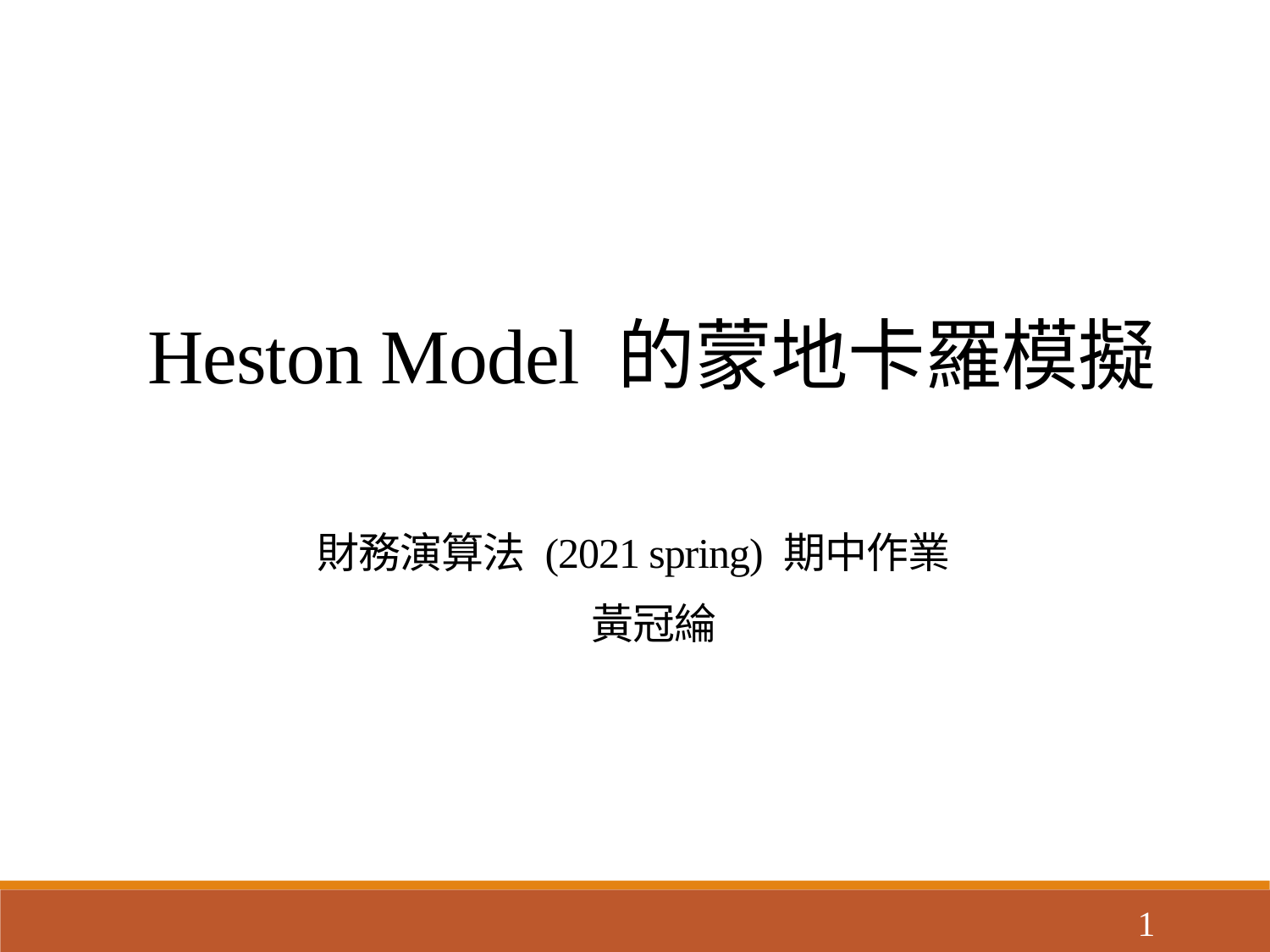

Heston Model 的蒙地卡羅模擬
財務演算法 (2021 spring) 期中作業
黃冠綸
1